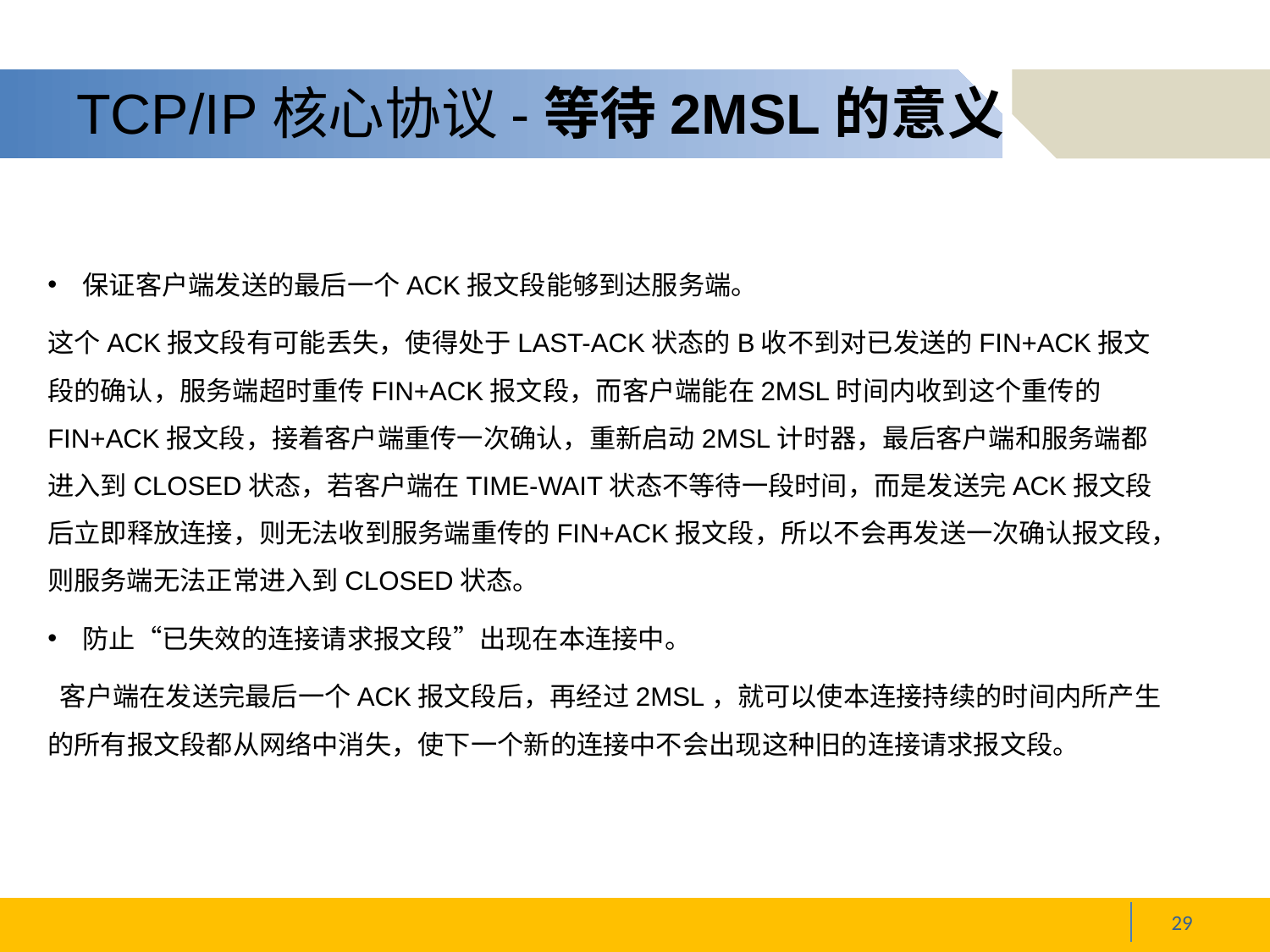

# TCP/IP核心协议-等待2MSL的意义
保证客户端发送的最后一个ACK报文段能够到达服务端。
这个ACK报文段有可能丢失，使得处于LAST-ACK状态的B收不到对已发送的FIN+ACK报文段的确认，服务端超时重传FIN+ACK报文段，而客户端能在2MSL时间内收到这个重传的FIN+ACK报文段，接着客户端重传一次确认，重新启动2MSL计时器，最后客户端和服务端都进入到CLOSED状态，若客户端在TIME-WAIT状态不等待一段时间，而是发送完ACK报文段后立即释放连接，则无法收到服务端重传的FIN+ACK报文段，所以不会再发送一次确认报文段，则服务端无法正常进入到CLOSED状态。
防止“已失效的连接请求报文段”出现在本连接中。
 客户端在发送完最后一个ACK报文段后，再经过2MSL，就可以使本连接持续的时间内所产生的所有报文段都从网络中消失，使下一个新的连接中不会出现这种旧的连接请求报文段。
29